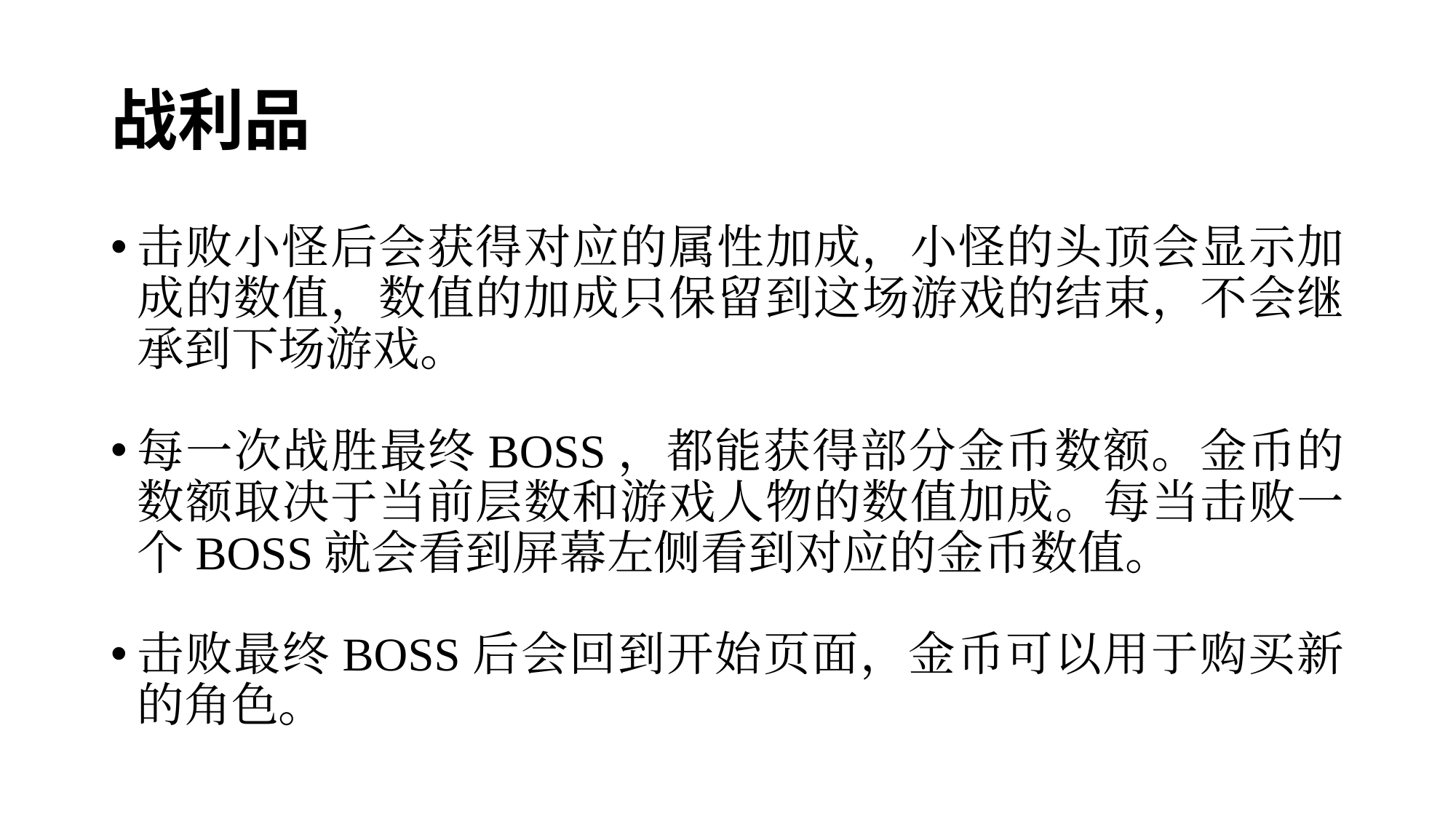

# 战利品
击败小怪后会获得对应的属性加成，小怪的头顶会显示加成的数值，数值的加成只保留到这场游戏的结束，不会继承到下场游戏。

每一次战胜最终BOSS，都能获得部分金币数额。金币的数额取决于当前层数和游戏人物的数值加成。每当击败一个BOSS就会看到屏幕左侧看到对应的金币数值。

击败最终BOSS后会回到开始页面，金币可以用于购买新的角色。